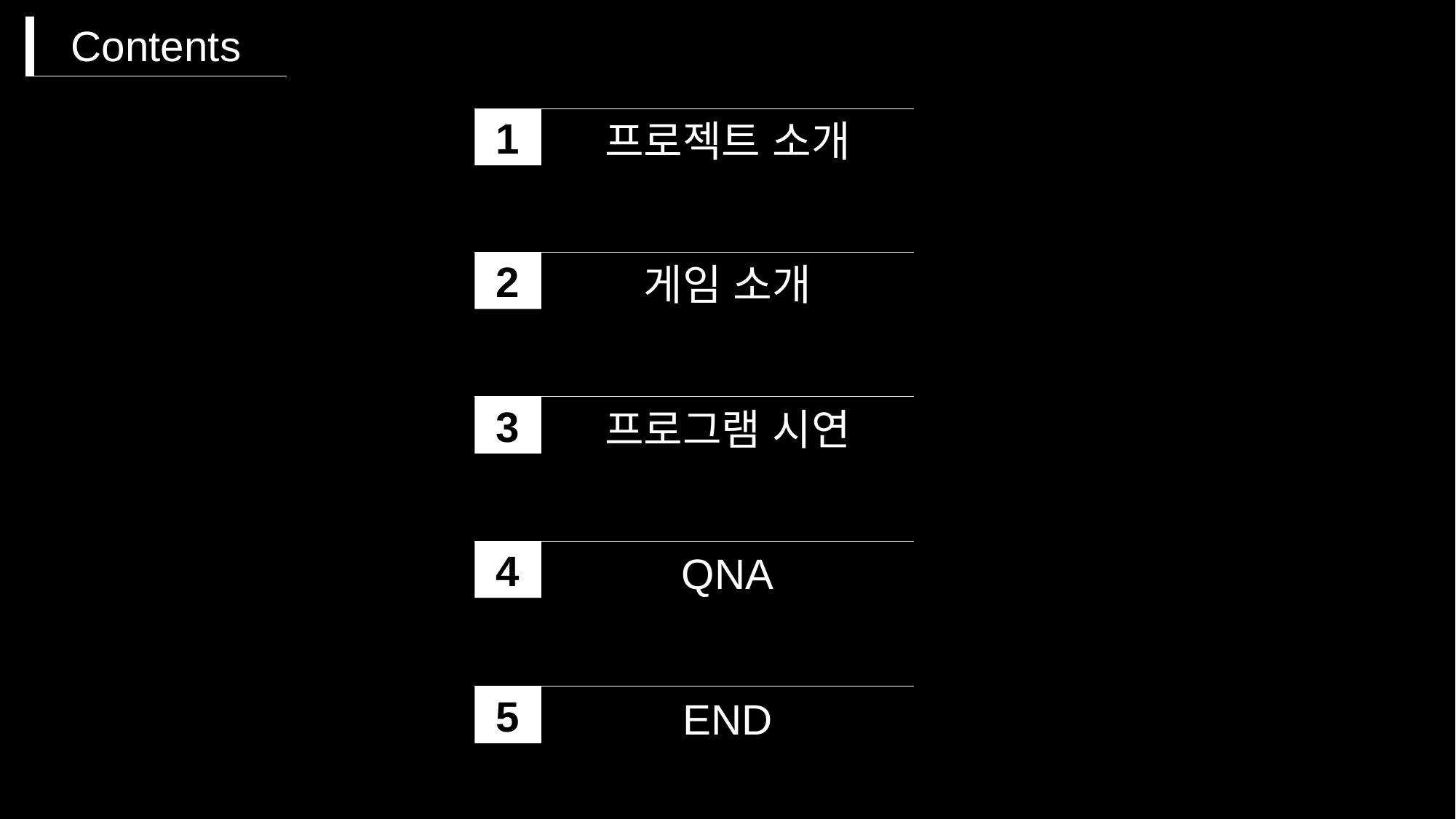

Contents

1
프로젝트 소개
2
게임 소개
3
프로그램 시연
4
QNA
5
END